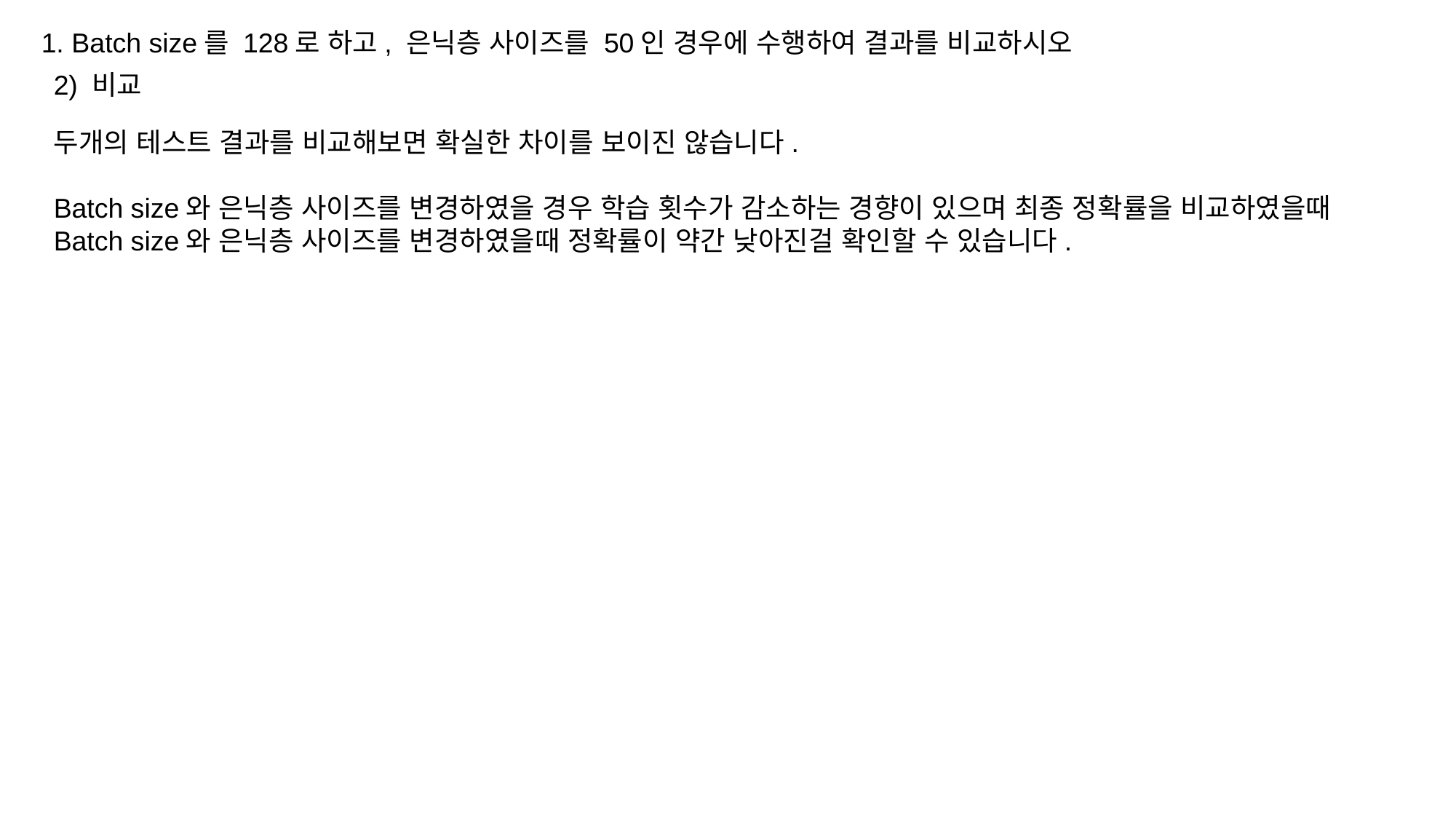

1. Batch size를 128로 하고, 은닉층 사이즈를 50인 경우에 수행하여 결과를 비교하시오
2) 비교
두개의 테스트 결과를 비교해보면 확실한 차이를 보이진 않습니다.

Batch size와 은닉층 사이즈를 변경하였을 경우 학습 횟수가 감소하는 경향이 있으며 최종 정확률을 비교하였을때 Batch size와 은닉층 사이즈를 변경하였을때 정확률이 약간 낮아진걸 확인할 수 있습니다.